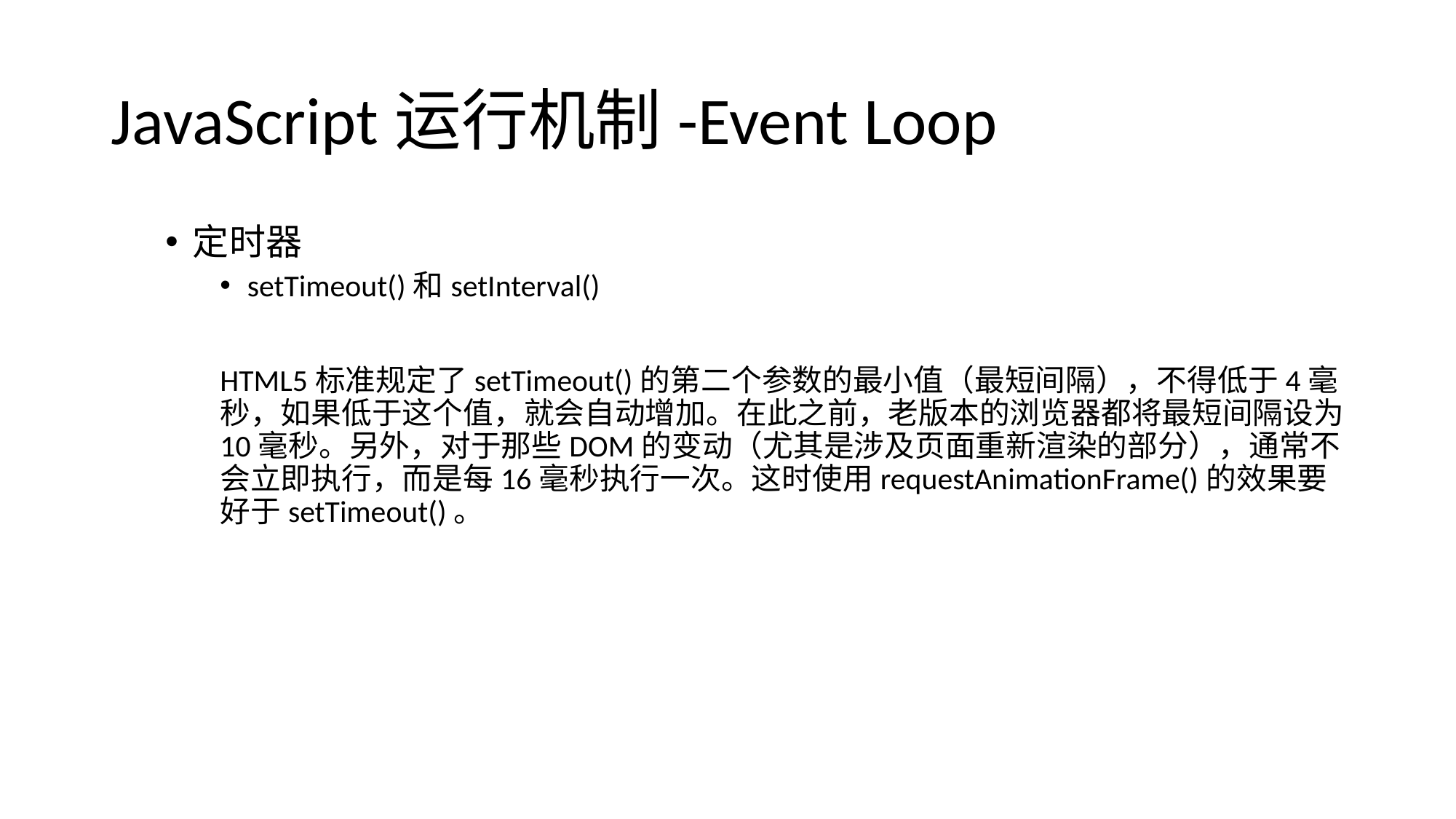

# JavaScript运行机制-Event Loop
定时器
setTimeout()和setInterval()

HTML5标准规定了setTimeout()的第二个参数的最小值（最短间隔），不得低于4毫秒，如果低于这个值，就会自动增加。在此之前，老版本的浏览器都将最短间隔设为10毫秒。另外，对于那些DOM的变动（尤其是涉及页面重新渲染的部分），通常不会立即执行，而是每16毫秒执行一次。这时使用requestAnimationFrame()的效果要好于setTimeout()。